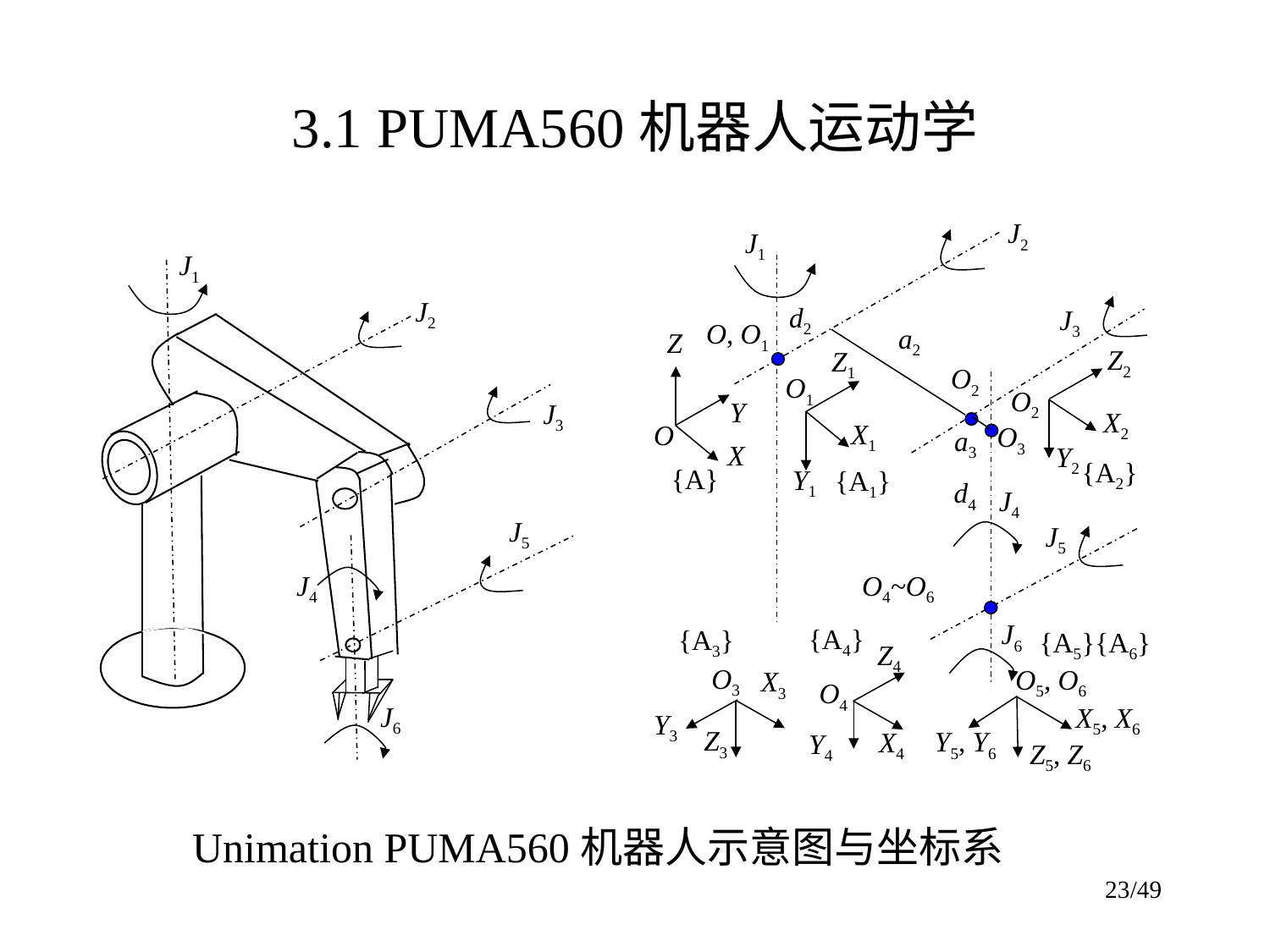

# 3.1 PUMA560机器人运动学
J2
J1

d2
J3
O, O1
a2
Z
Z2
Z1

O2
O1
O2
Y
X2

X1
O
O3
a3

X
Y2
{A2}
{A}
Y1
{A1}
d4
J4
J5

O4~O6

J6
{A4}
{A3}
{A5}{A6}
Z4

O3
O5, O6
X3
O4
X5, X6
Y3
Z3
Y5, Y6
X4
Y4
Z5, Z6
J1

J2

J3

J5

J4

J6

Unimation PUMA560机器人示意图与坐标系
23/49